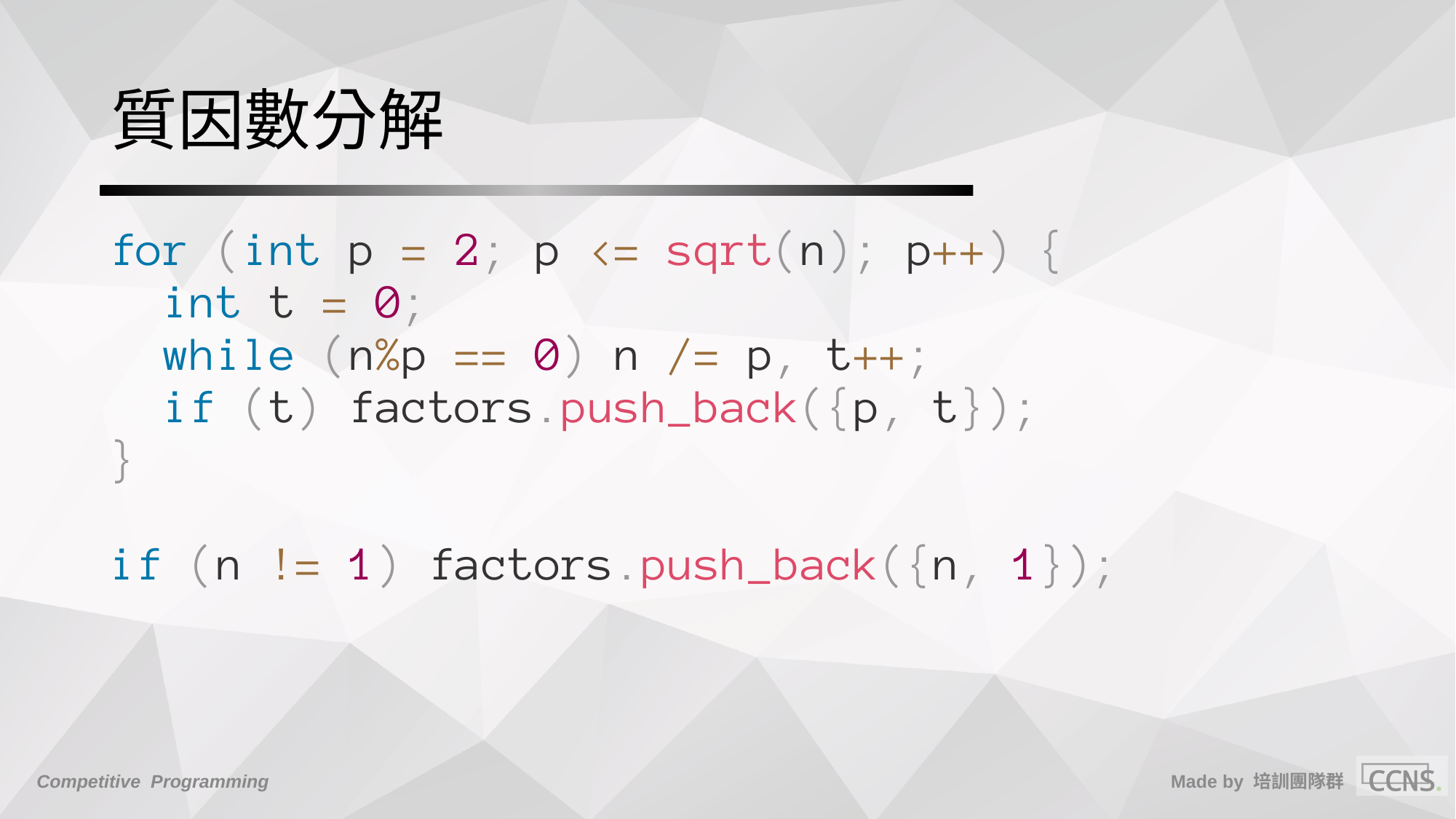

# 質因數分解
for (int p = 2; p <= sqrt(n); p++) {
  int t = 0;
  while (n%p == 0) n /= p, t++;
  if (t) factors.push_back({p, t});
}
if (n != 1) factors.push_back({n, 1});